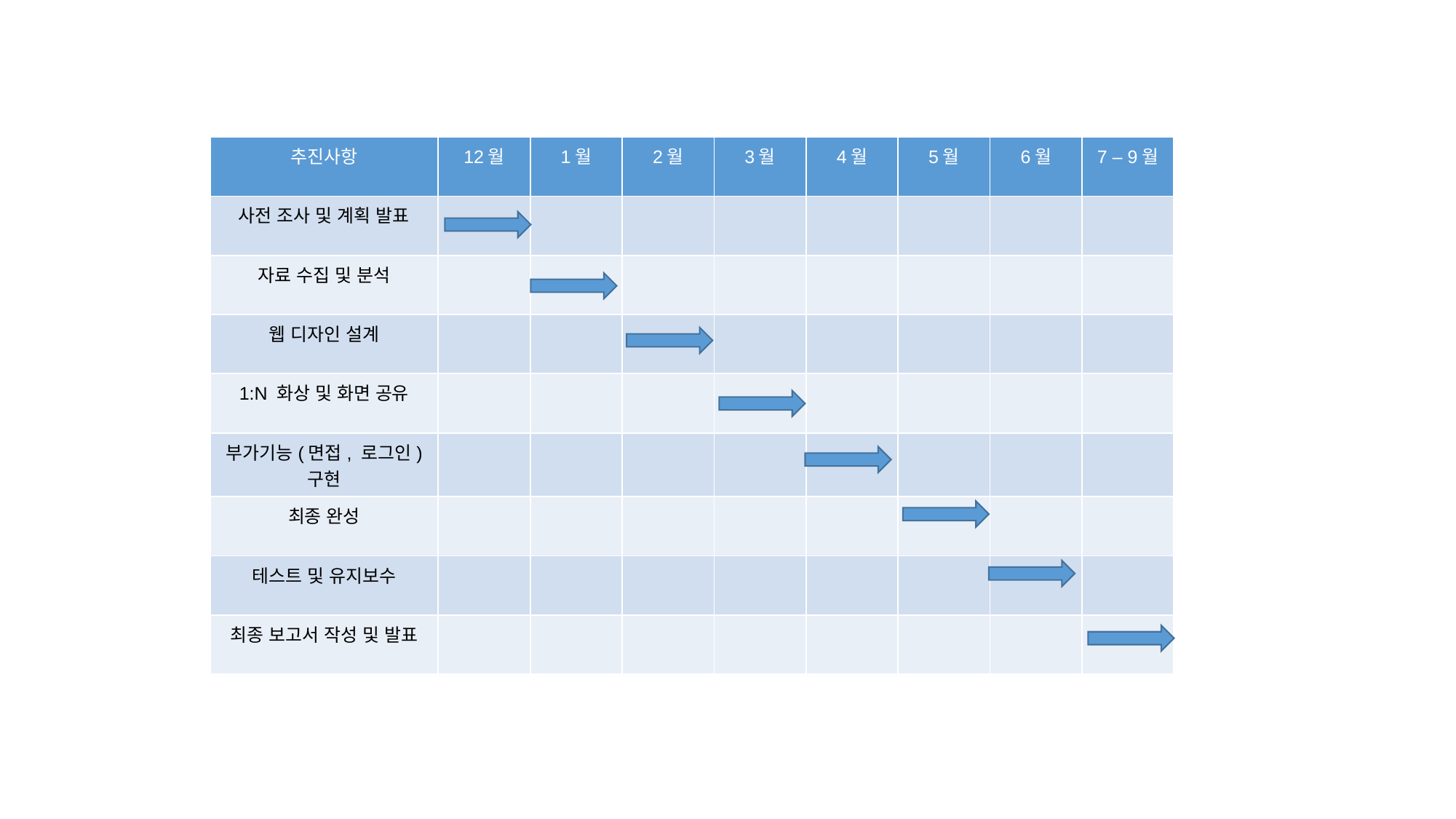

| 추진사항 | 12월 | 1월 | 2월 | 3월 | 4월 | 5월 | 6월 | 7 – 9월 |
| --- | --- | --- | --- | --- | --- | --- | --- | --- |
| 사전 조사 및 계획 발표 |  |  |  |  |  |  |  |  |
| 자료 수집 및 분석 |  |  |  |  |  |  |  |  |
| 웹 디자인 설계 |  |  |  |  |  |  |  |  |
| 1:N 화상 및 화면 공유 |  |  |  |  |  |  |  |  |
| 부가기능(면접, 로그인) 구현 |  |  |  |  |  |  |  |  |
| 최종 완성 |  |  |  |  |  |  |  |  |
| 테스트 및 유지보수 |  |  |  |  |  |  |  |  |
| 최종 보고서 작성 및 발표 |  |  |  |  |  |  |  |  |